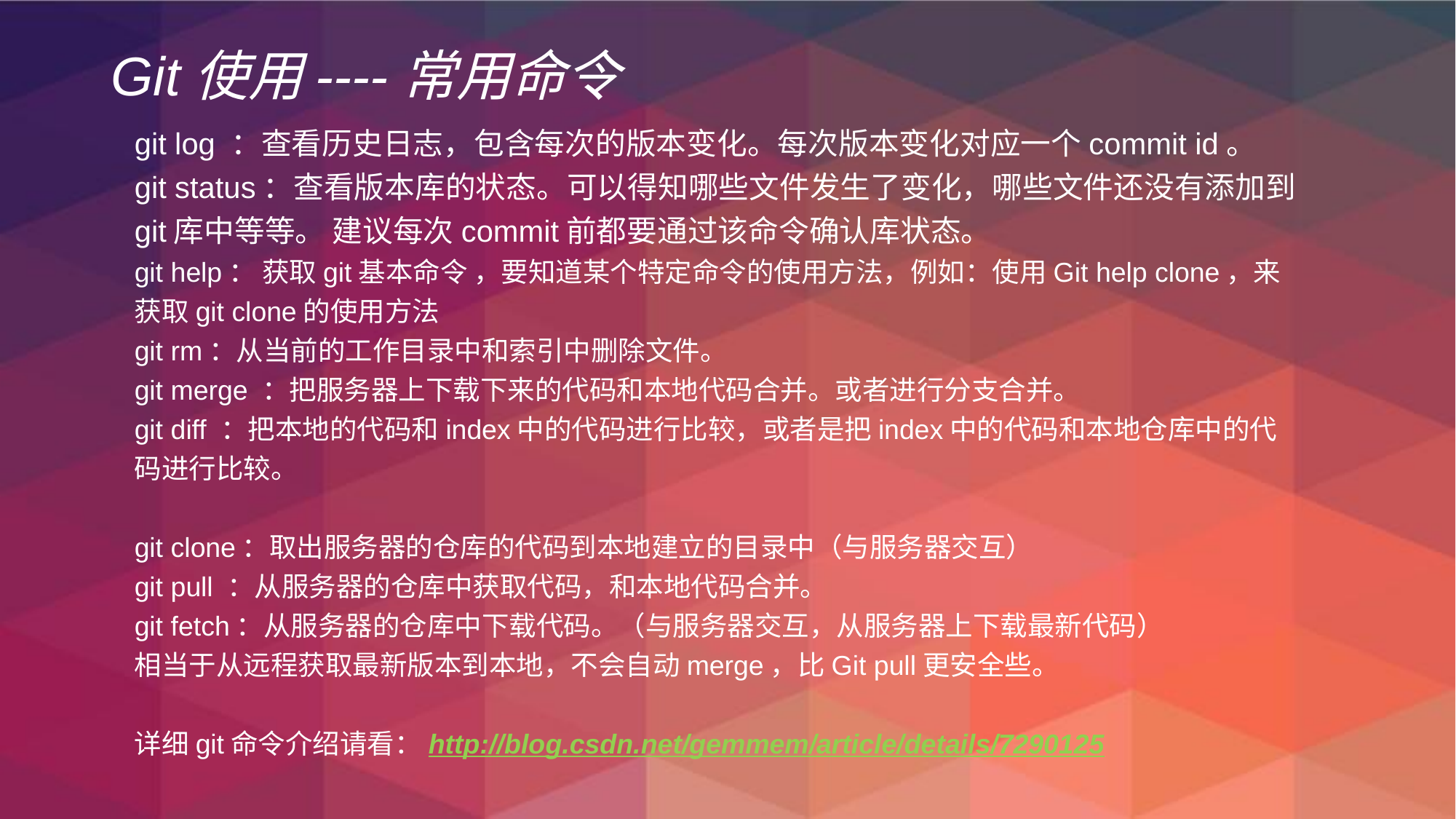

Git使用----常用命令
git log ：查看历史日志，包含每次的版本变化。每次版本变化对应一个commit id。
git status：查看版本库的状态。可以得知哪些文件发生了变化，哪些文件还没有添加到git库中等等。 建议每次commit前都要通过该命令确认库状态。
git help： 获取git基本命令 ，要知道某个特定命令的使用方法，例如：使用Git help clone，来获取git clone的使用方法
git rm：从当前的工作目录中和索引中删除文件。
git merge ：把服务器上下载下来的代码和本地代码合并。或者进行分支合并。
git diff ：把本地的代码和index中的代码进行比较，或者是把index中的代码和本地仓库中的代码进行比较。

git clone：取出服务器的仓库的代码到本地建立的目录中（与服务器交互）
git pull ：从服务器的仓库中获取代码，和本地代码合并。
git fetch：从服务器的仓库中下载代码。（与服务器交互，从服务器上下载最新代码）
相当于从远程获取最新版本到本地，不会自动merge，比Git pull更安全些。

详细git命令介绍请看：http://blog.csdn.net/gemmem/article/details/7290125